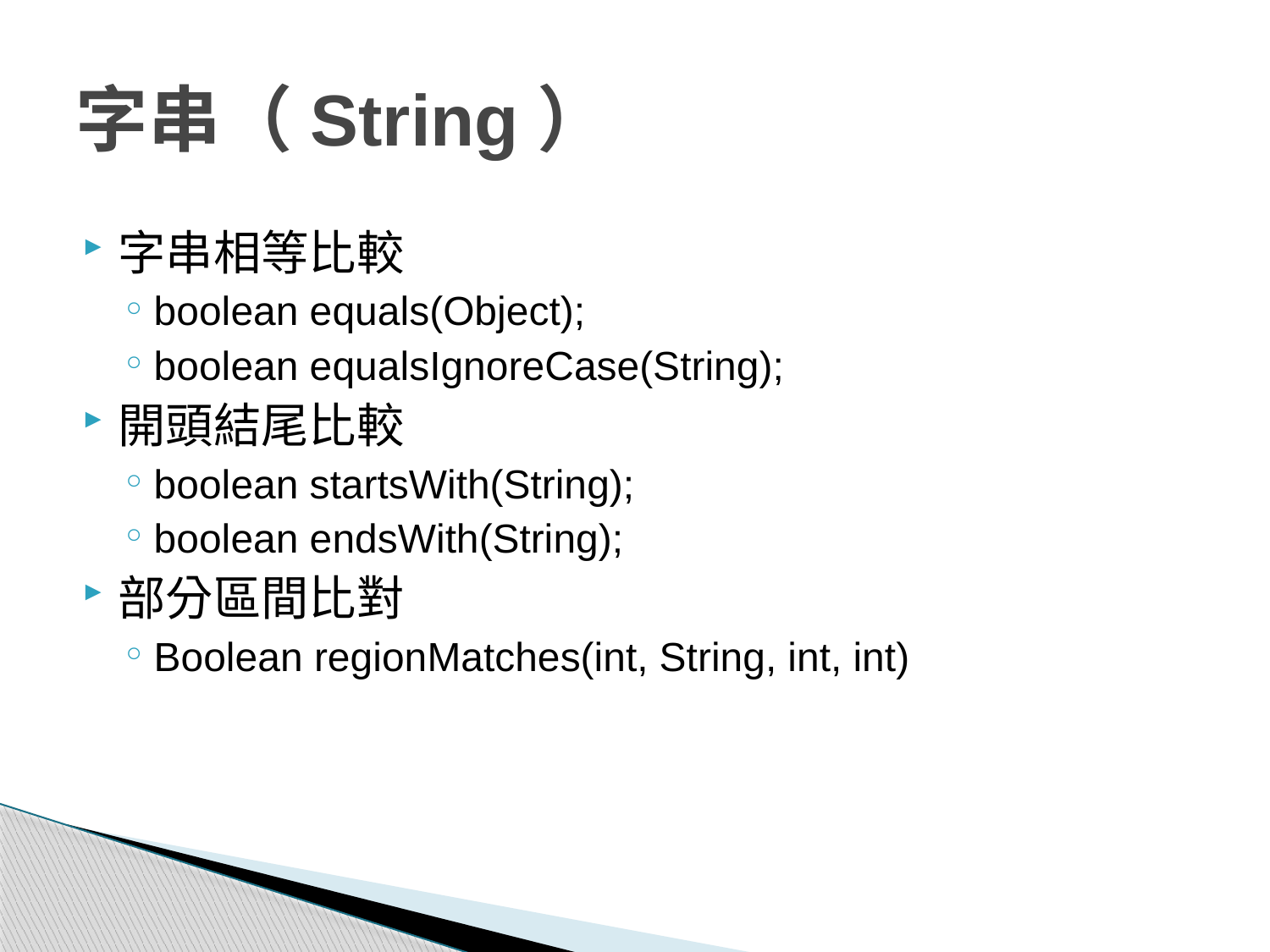

# 字串（String）
字串相等比較
boolean equals(Object);
boolean equalsIgnoreCase(String);
開頭結尾比較
boolean startsWith(String);
boolean endsWith(String);
部分區間比對
Boolean regionMatches(int, String, int, int)